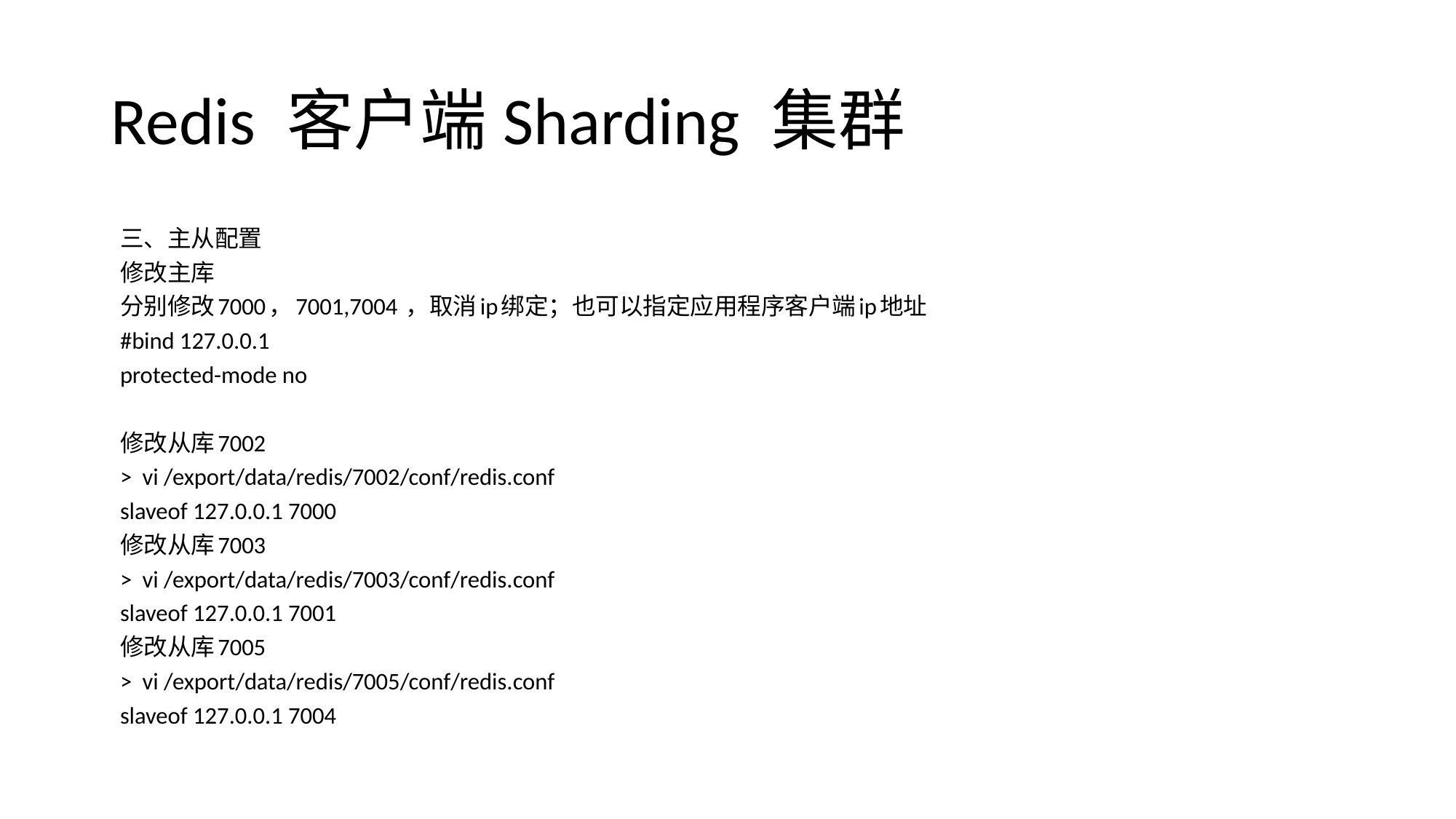

# Redis 客户端Sharding 集群
三、主从配置
修改主库
分别修改7000，7001,7004 ，取消ip绑定；也可以指定应用程序客户端ip地址
#bind 127.0.0.1
protected-mode no

修改从库7002
>  vi /export/data/redis/7002/conf/redis.conf
slaveof 127.0.0.1 7000
修改从库7003
>  vi /export/data/redis/7003/conf/redis.conf
slaveof 127.0.0.1 7001
修改从库7005
>  vi /export/data/redis/7005/conf/redis.conf
slaveof 127.0.0.1 7004